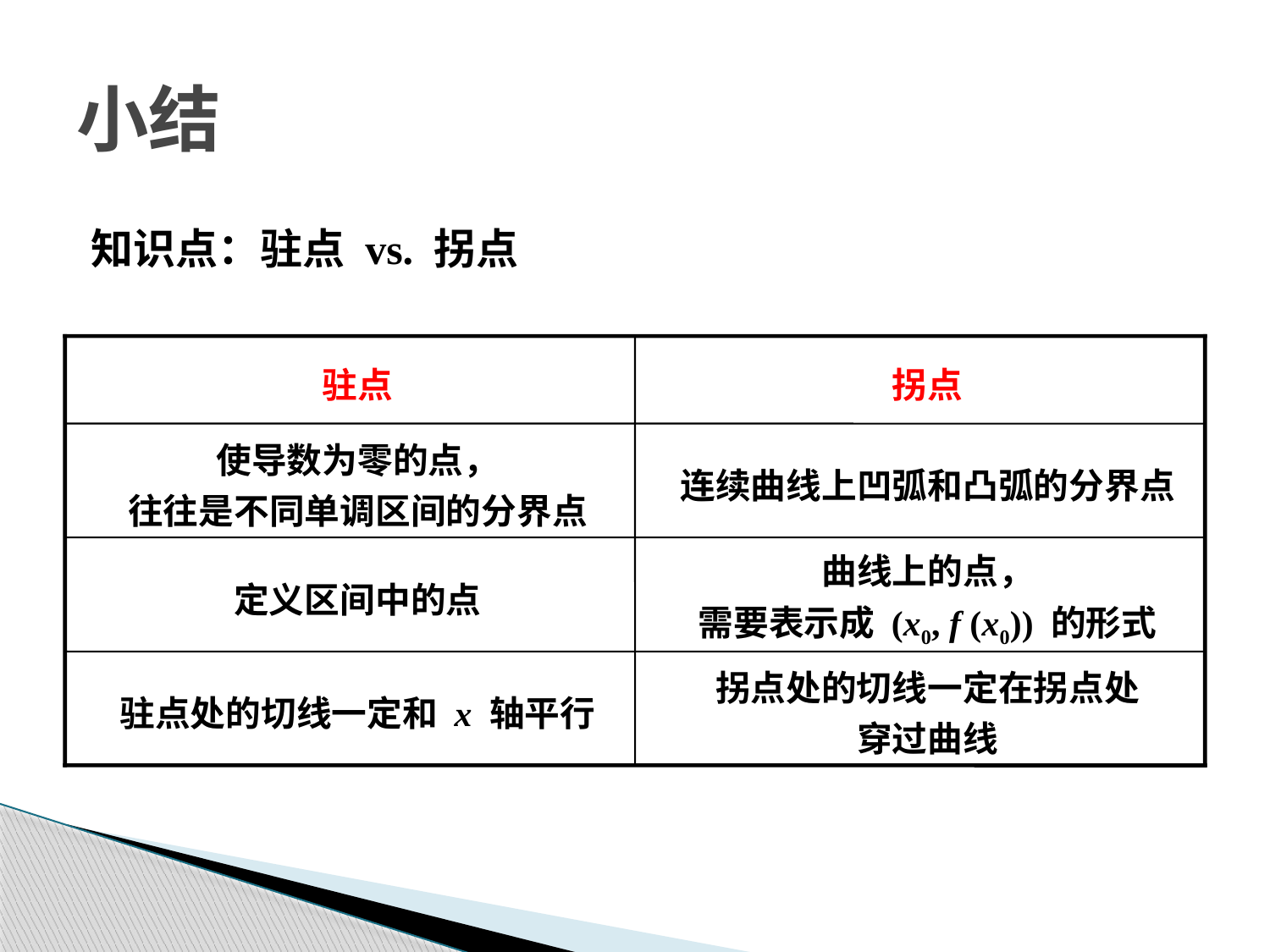

# 小结
知识点：驻点 vs. 拐点
驻点

拐点

使导数为零的点，
往往是不同单调区间的分界点
连续曲线上凹弧和凸弧的分界点
定义区间中的点
曲线上的点，
需要表示成 (x0, f (x0)) 的形式
驻点处的切线一定和 x 轴平行
拐点处的切线一定在拐点处
穿过曲线